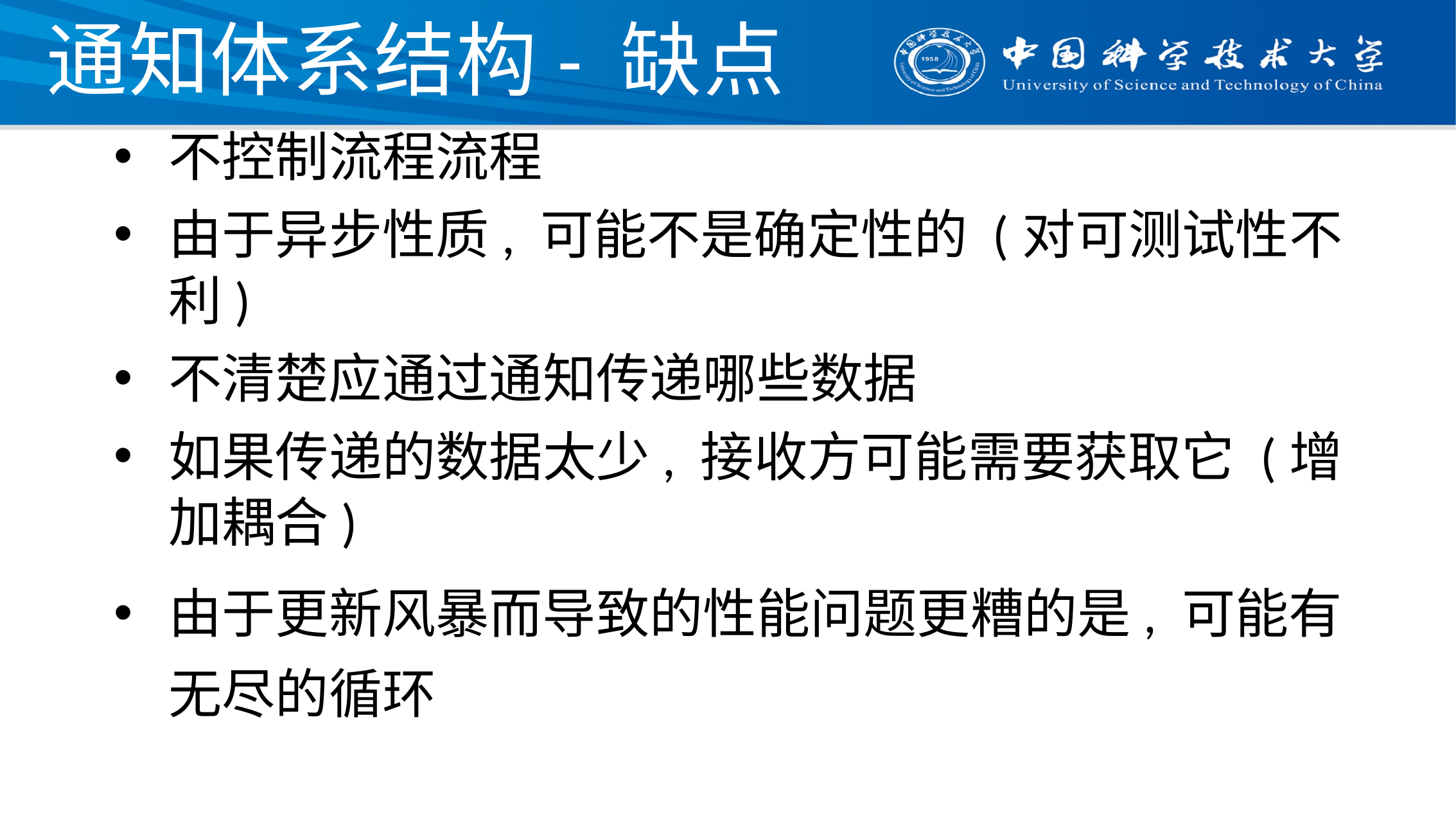

# 通知体系结构- 缺点
不控制流程流程
由于异步性质, 可能不是确定性的 (对可测试性不利)
不清楚应通过通知传递哪些数据
如果传递的数据太少, 接收方可能需要获取它 (增加耦合)
由于更新风暴而导致的性能问题更糟的是, 可能有无尽的循环